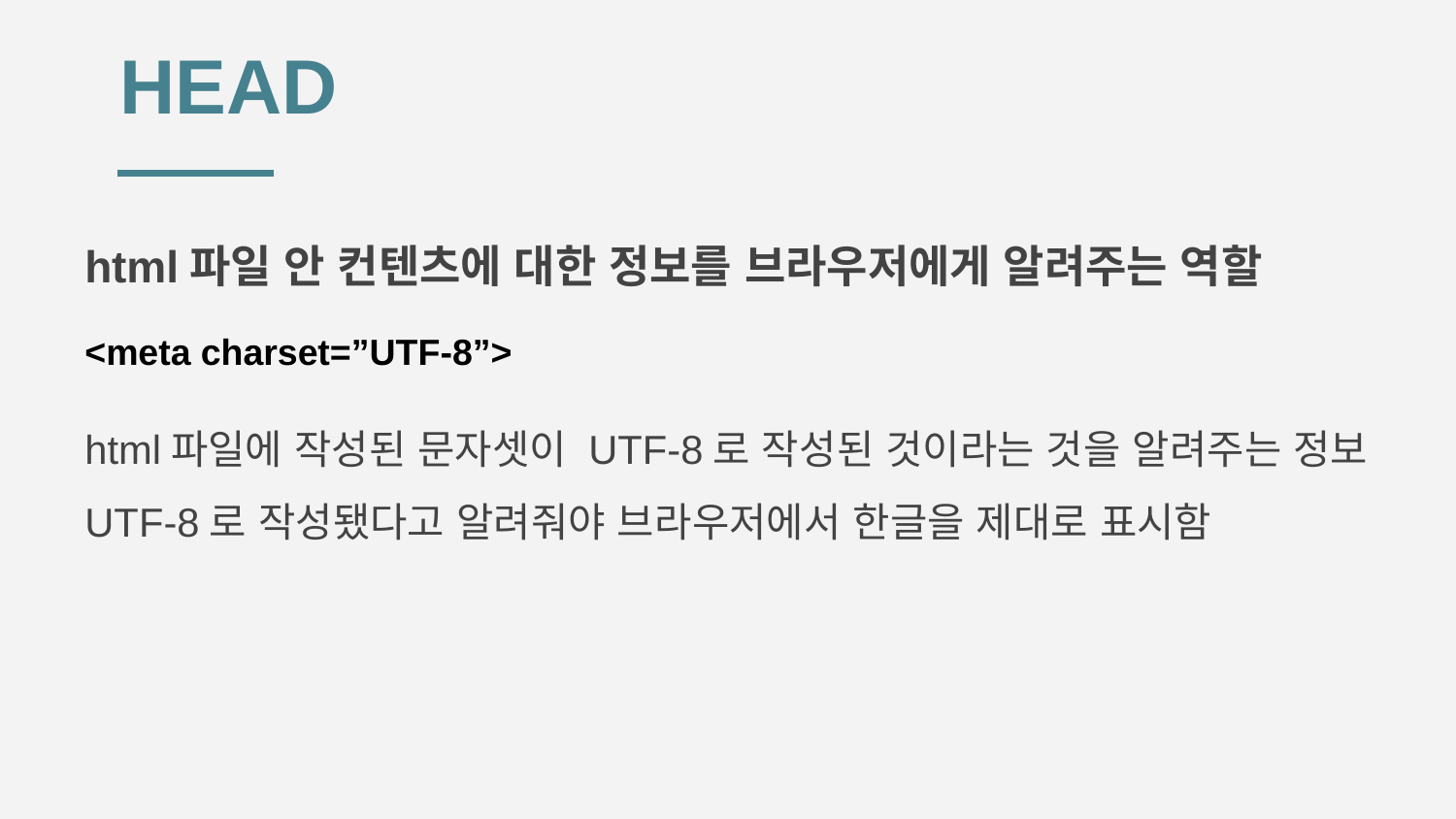

# HEAD
html파일 안 컨텐츠에 대한 정보를 브라우저에게 알려주는 역할
<meta charset=”UTF-8”>

html파일에 작성된 문자셋이 UTF-8로 작성된 것이라는 것을 알려주는 정보
UTF-8로 작성됐다고 알려줘야 브라우저에서 한글을 제대로 표시함